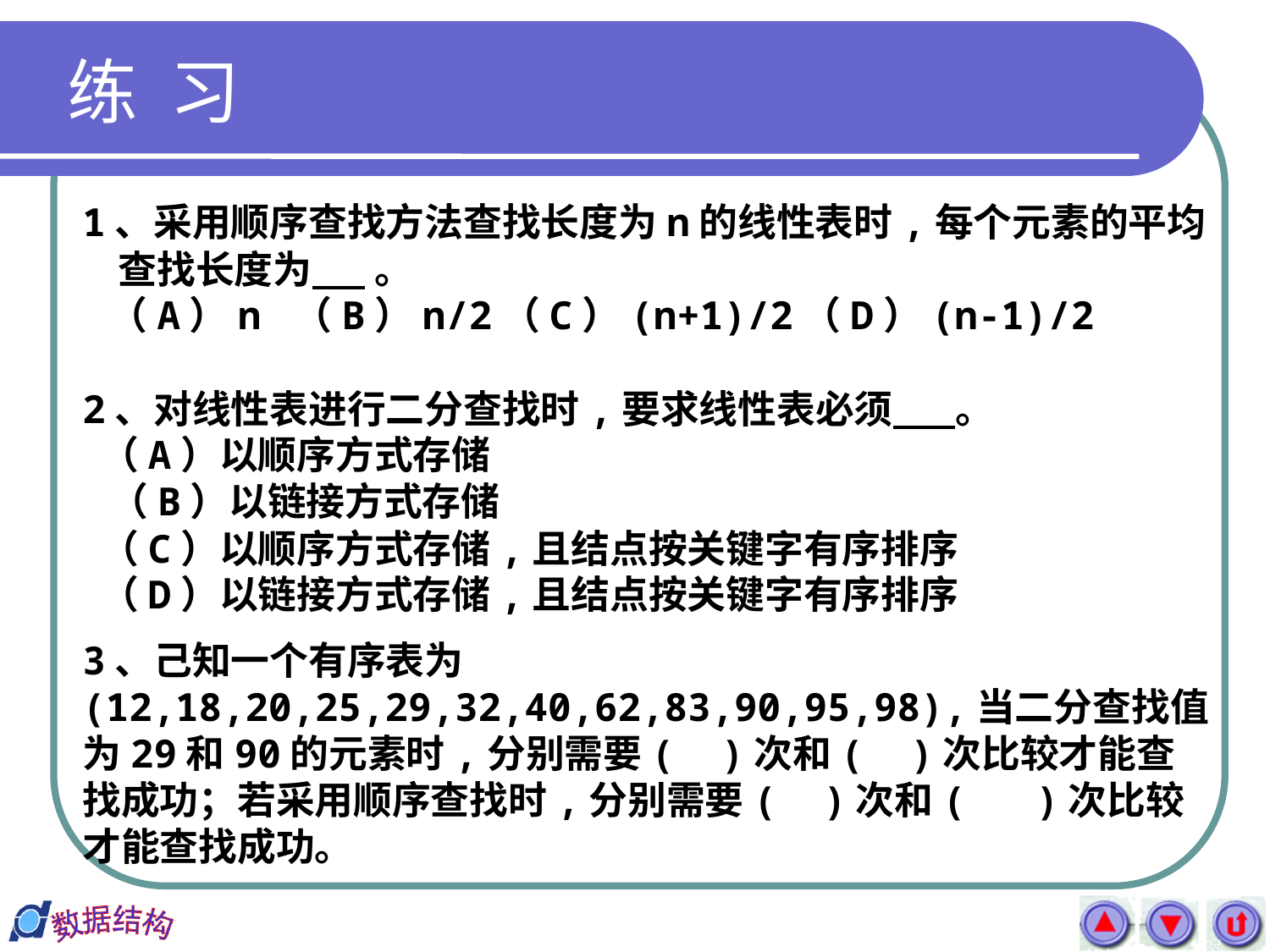

# 练  习
1、采用顺序查找方法查找长度为n的线性表时,每个元素的平均
   查找长度为       。
   （A）n （B）n/2（C）(n+1)/2（D）(n-1)/2

2、对线性表进行二分查找时,要求线性表必须       。
  （A）以顺序方式存储
  （B）以链接方式存储
  （C）以顺序方式存储,且结点按关键字有序排序
  （D）以链接方式存储,且结点按关键字有序排序
3、己知一个有序表为(12,18,20,25,29,32,40,62,83,90,95,98),当二分查找值为29和90的元素时,分别需要(  )次和(  )次比较才能查找成功；若采用顺序查找时,分别需要(  )次和(   )次比较才能查找成功。